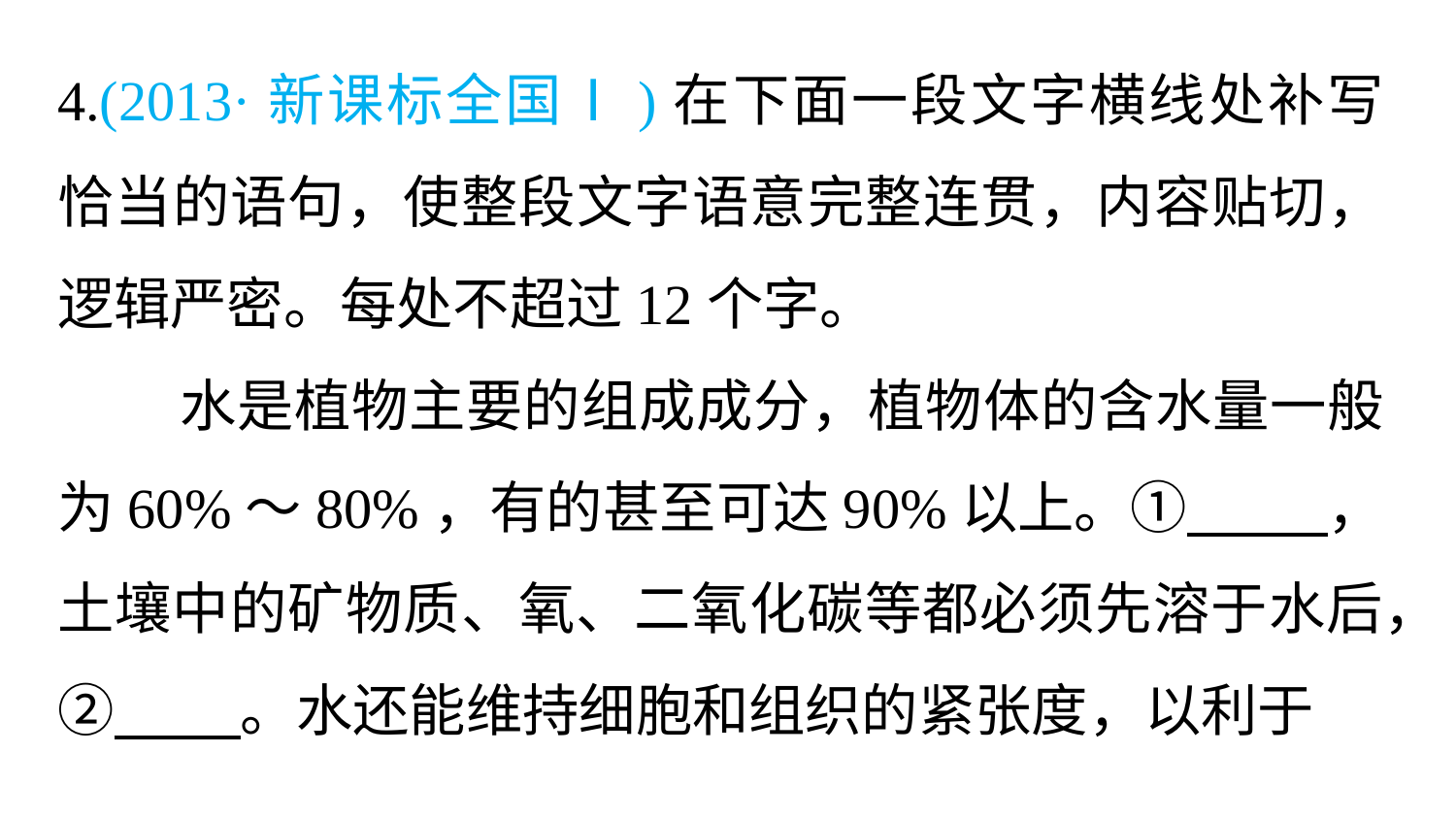

4.(2013·新课标全国Ⅰ)在下面一段文字横线处补写恰当的语句，使整段文字语意完整连贯，内容贴切，逻辑严密。每处不超过12个字。
        水是植物主要的组成成分，植物体的含水量一般为60%～80%，有的甚至可达90%以上。①           ，土壤中的矿物质、氧、二氧化碳等都必须先溶于水后，②          。水还能维持细胞和组织的紧张度，以利于